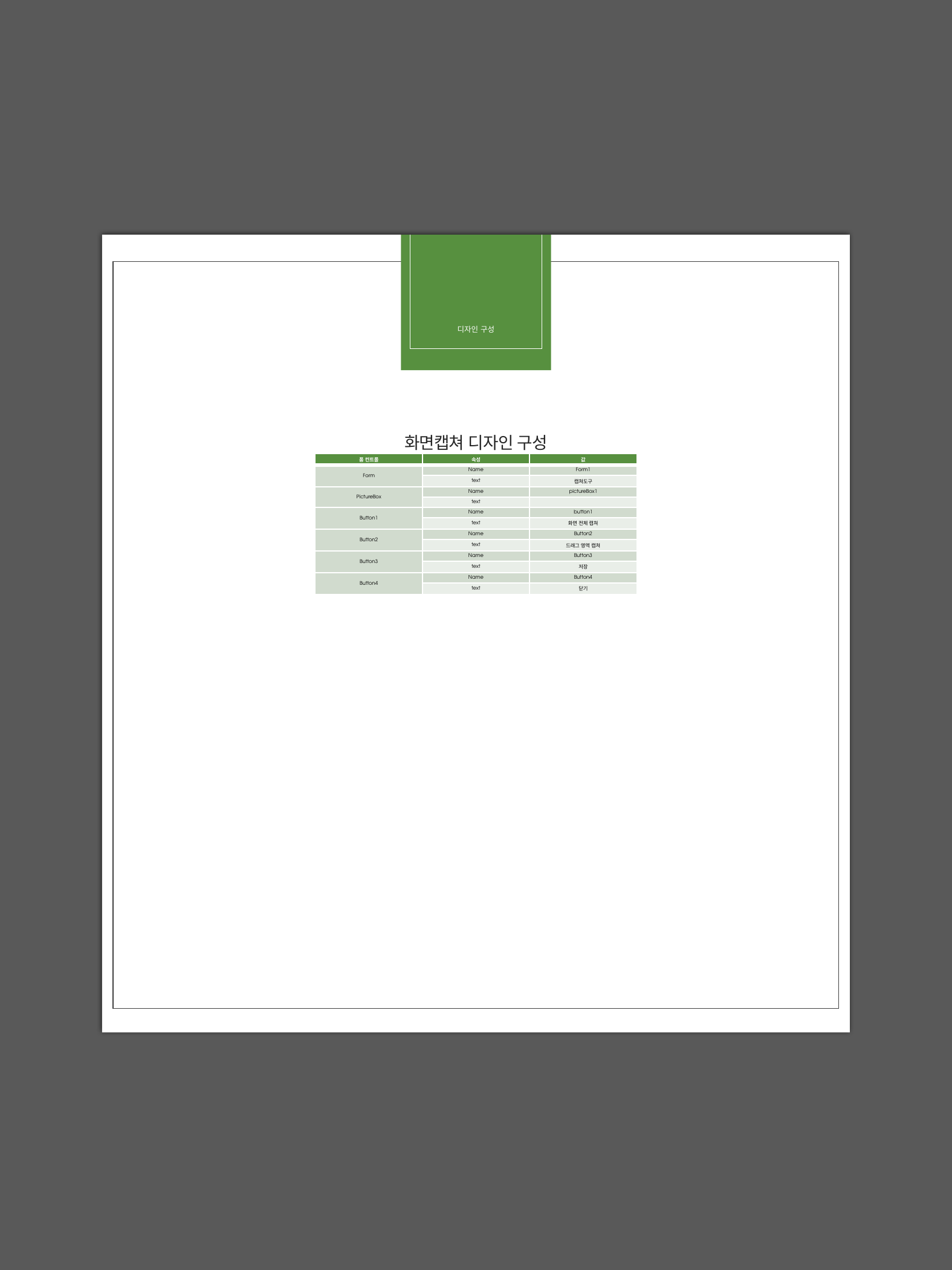

디자인 구성
# 화면캡쳐 디자인 구성
| 폼 컨트롤 | 속성 | 값 |
| --- | --- | --- |
| Form | Name | Form1 |
|  | text | 캡쳐도구 |
| PictureBox | Name | pictureBox1 |
|  | text |  |
| Button1 | Name | button1 |
|  | text | 화면 전체 캡쳐 |
| Button2 | Name | Button2 |
|  | text | 드래그 영역 캡쳐 |
| Button3 | Name | Button3 |
|  | text | 저장 |
| Button4 | Name | Button4 |
|  | text | 닫기 |